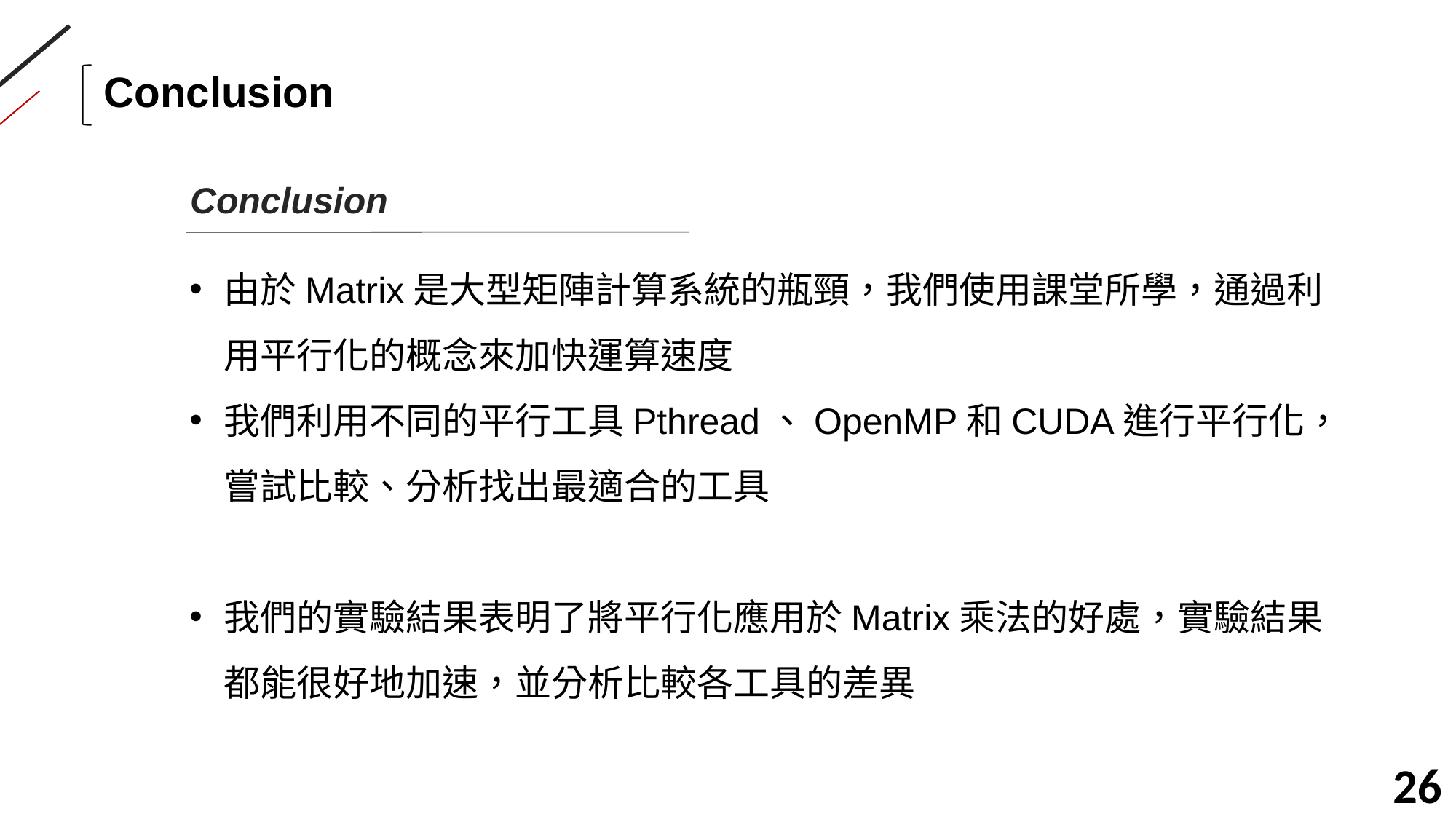

Conclusion

Conclusion
由於Matrix是大型矩陣計算系統的瓶頸，我們使用課堂所學，通過利用平行化的概念來加快運算速度
我們利用不同的平行工具Pthread、OpenMP和CUDA進行平行化，嘗試比較、分析找出最適合的工具

我們的實驗結果表明了將平行化應用於Matrix乘法的好處，實驗結果都能很好地加速，並分析比較各工具的差異
26